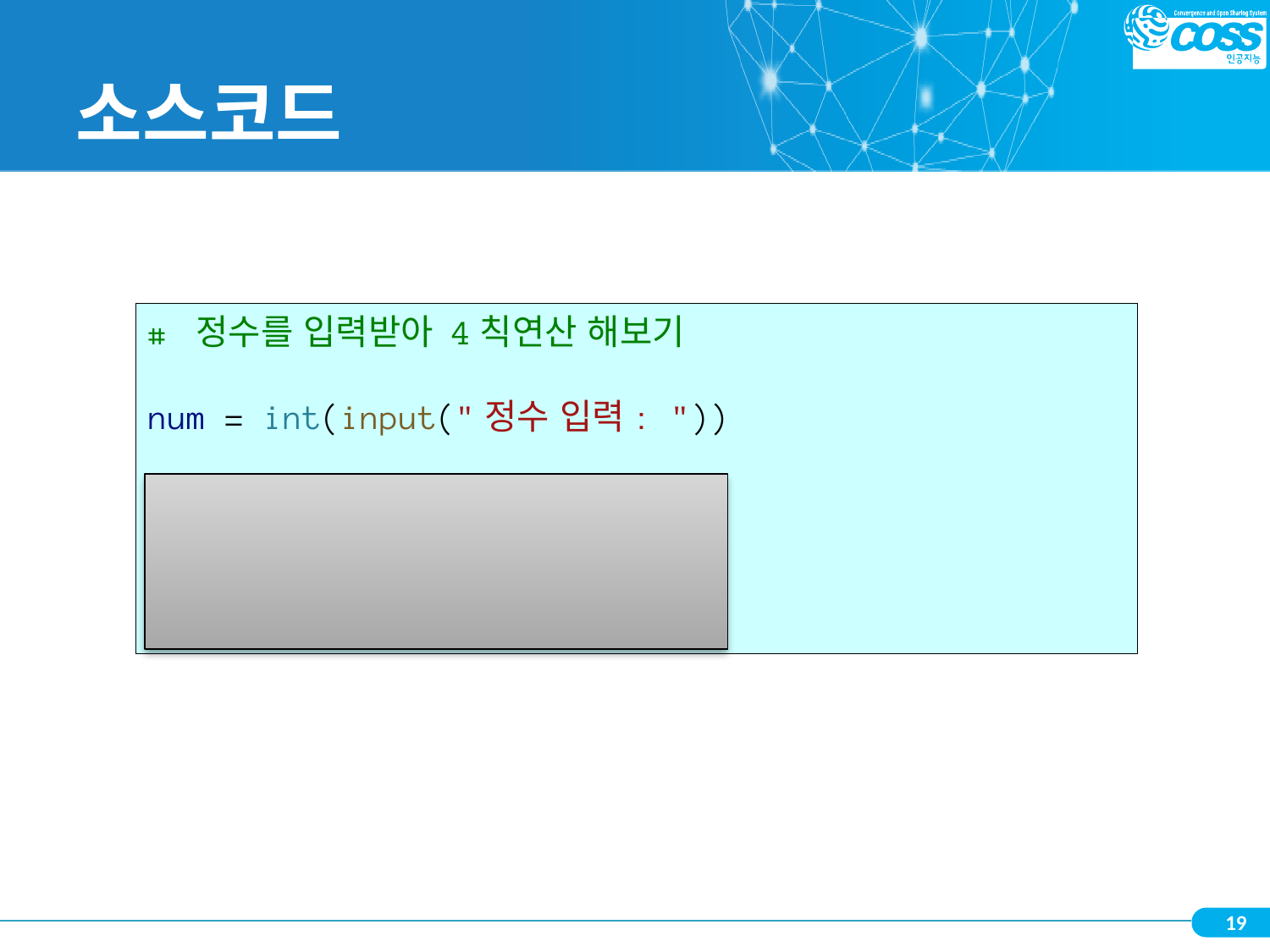

# 소스코드

# 정수를 입력받아 4칙연산 해보기
num = int(input("정수 입력: "))
print("10을 더하면", num + 10)
print("10을 빼면", num - 10)
print("10을 곱하면", num * 10)
print("10을 나누면", num / 10)